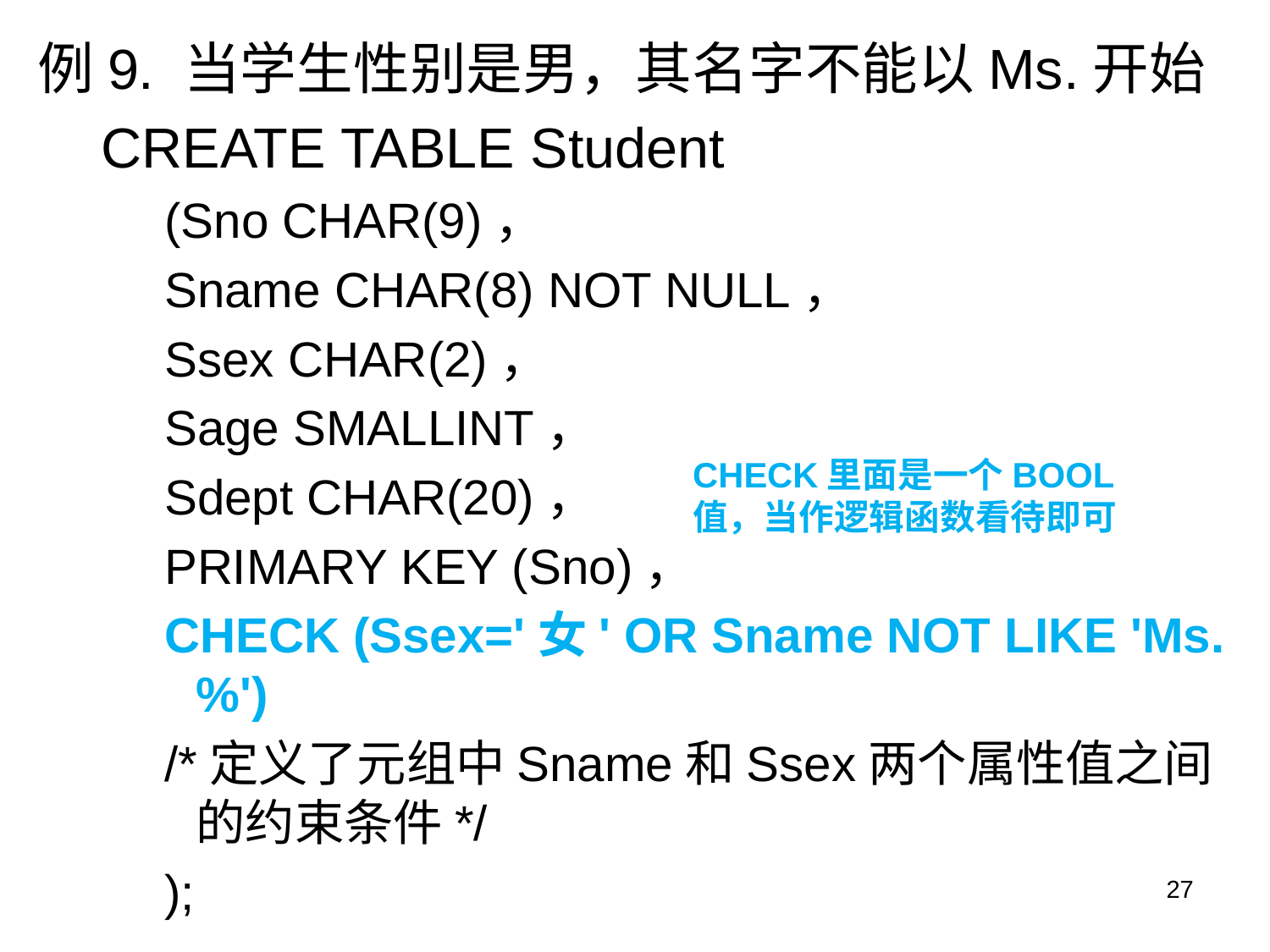

例9. 当学生性别是男，其名字不能以Ms.开始
CREATE TABLE Student
(Sno CHAR(9)，
Sname CHAR(8) NOT NULL，
Ssex CHAR(2)，
Sage SMALLINT，
Sdept CHAR(20)，
PRIMARY KEY (Sno)，
CHECK (Ssex='女' OR Sname NOT LIKE 'Ms.%')
/*定义了元组中Sname和Ssex两个属性值之间的约束条件*/
);
CHECK里面是一个BOOL值，当作逻辑函数看待即可
27